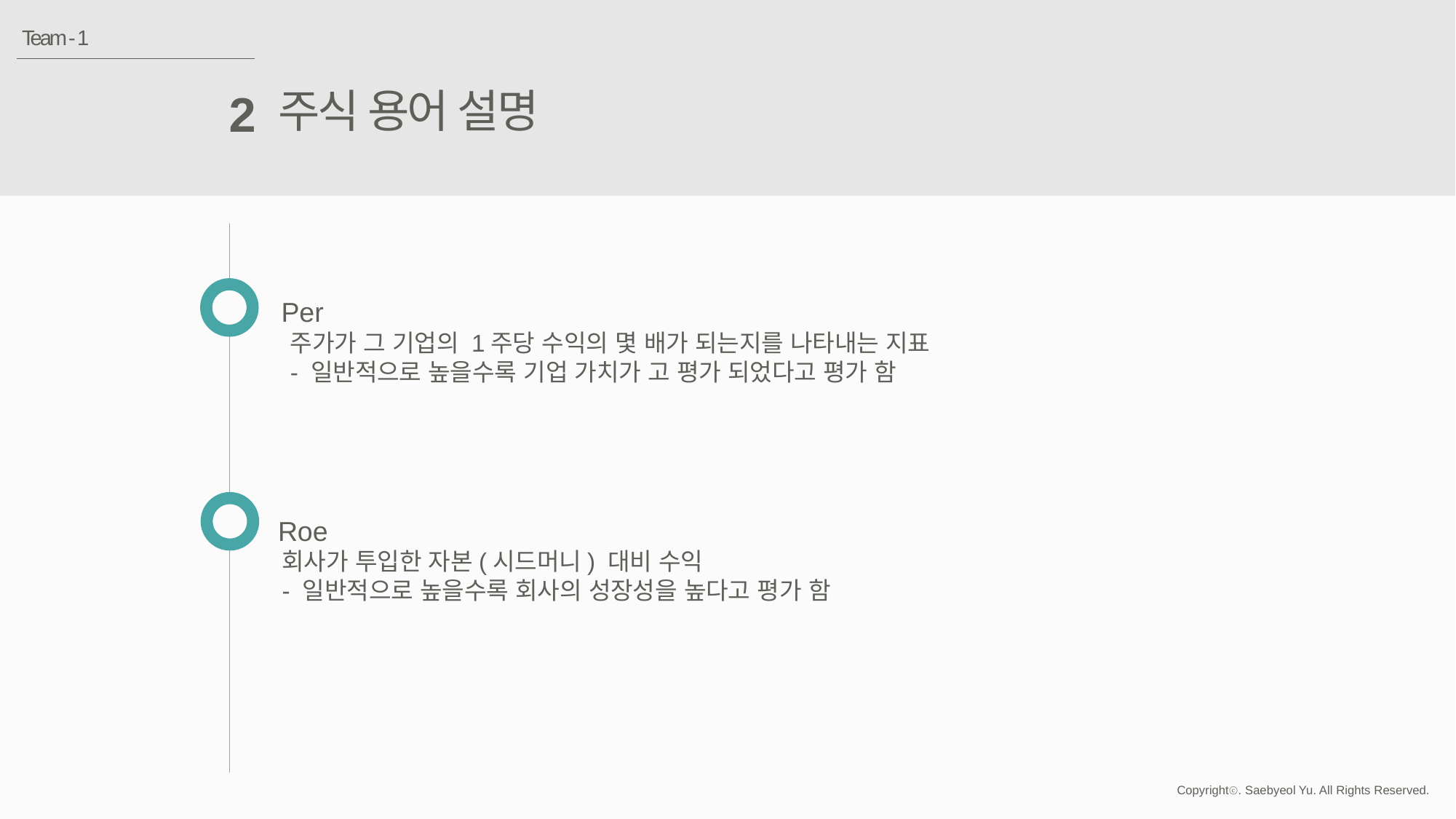

Team - 1
주식 용어 설명
2

Per
주가가 그 기업의 1주당 수익의 몇 배가 되는지를 나타내는 지표
- 일반적으로 높을수록 기업 가치가 고 평가 되었다고 평가 함
Roe
회사가 투입한 자본(시드머니) 대비 수익
- 일반적으로 높을수록 회사의 성장성을 높다고 평가 함